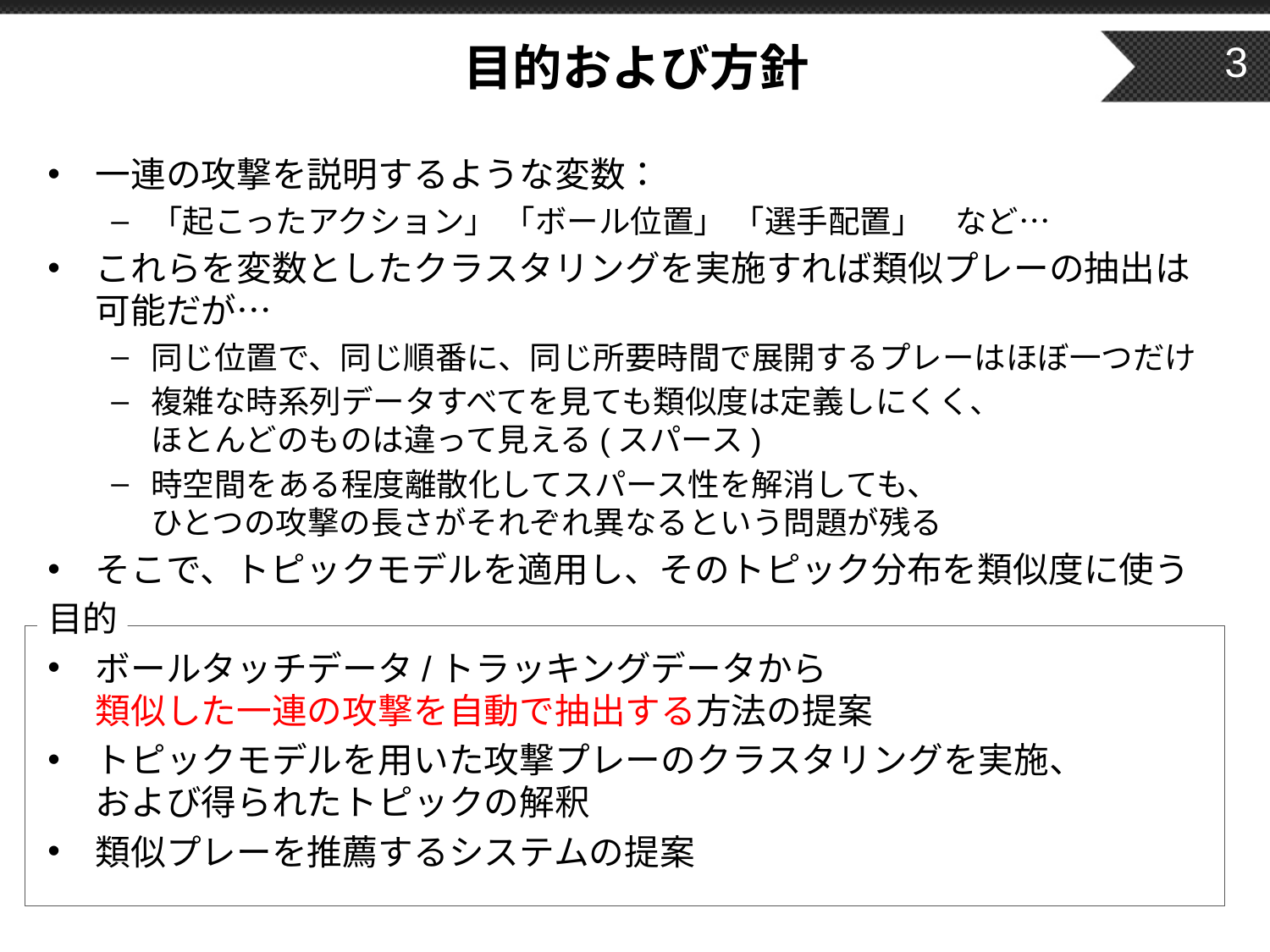

# 目的および方針
3
一連の攻撃を説明するような変数：
「起こったアクション」 「ボール位置」 「選手配置」　など…
これらを変数としたクラスタリングを実施すれば類似プレーの抽出は
可能だが…
同じ位置で、同じ順番に、同じ所要時間で展開するプレーはほぼ一つだけ
複雑な時系列データすべてを見ても類似度は定義しにくく、
ほとんどのものは違って見える(スパース)
時空間をある程度離散化してスパース性を解消しても、
ひとつの攻撃の長さがそれぞれ異なるという問題が残る
そこで、トピックモデルを適用し、そのトピック分布を類似度に使う
目的
ボールタッチデータ/トラッキングデータから
類似した一連の攻撃を自動で抽出する方法の提案
トピックモデルを用いた攻撃プレーのクラスタリングを実施、
および得られたトピックの解釈
類似プレーを推薦するシステムの提案